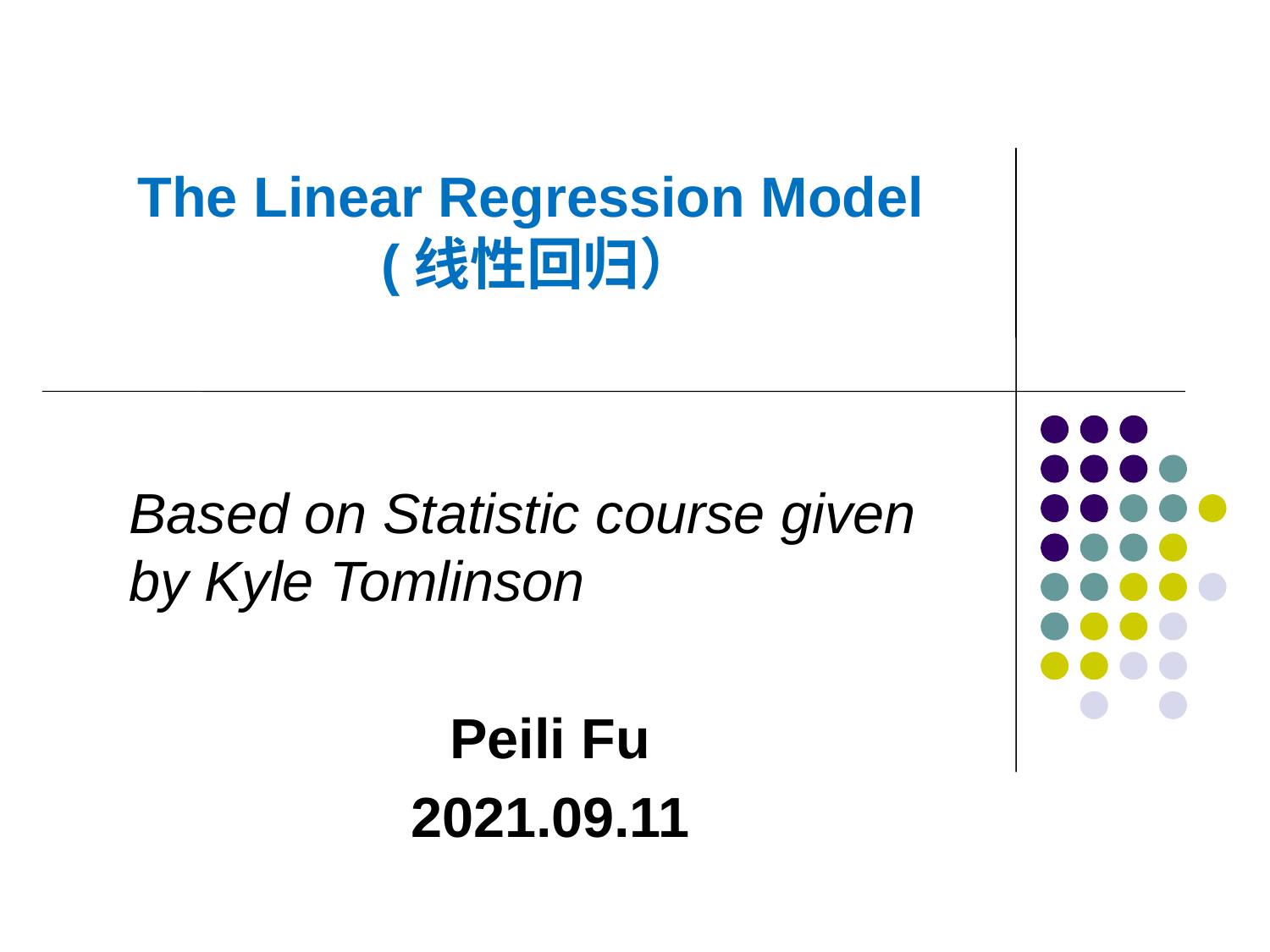

# The Linear Regression Model (线性回归）

Based on Statistic course given by Kyle Tomlinson

Peili Fu
2021.09.11